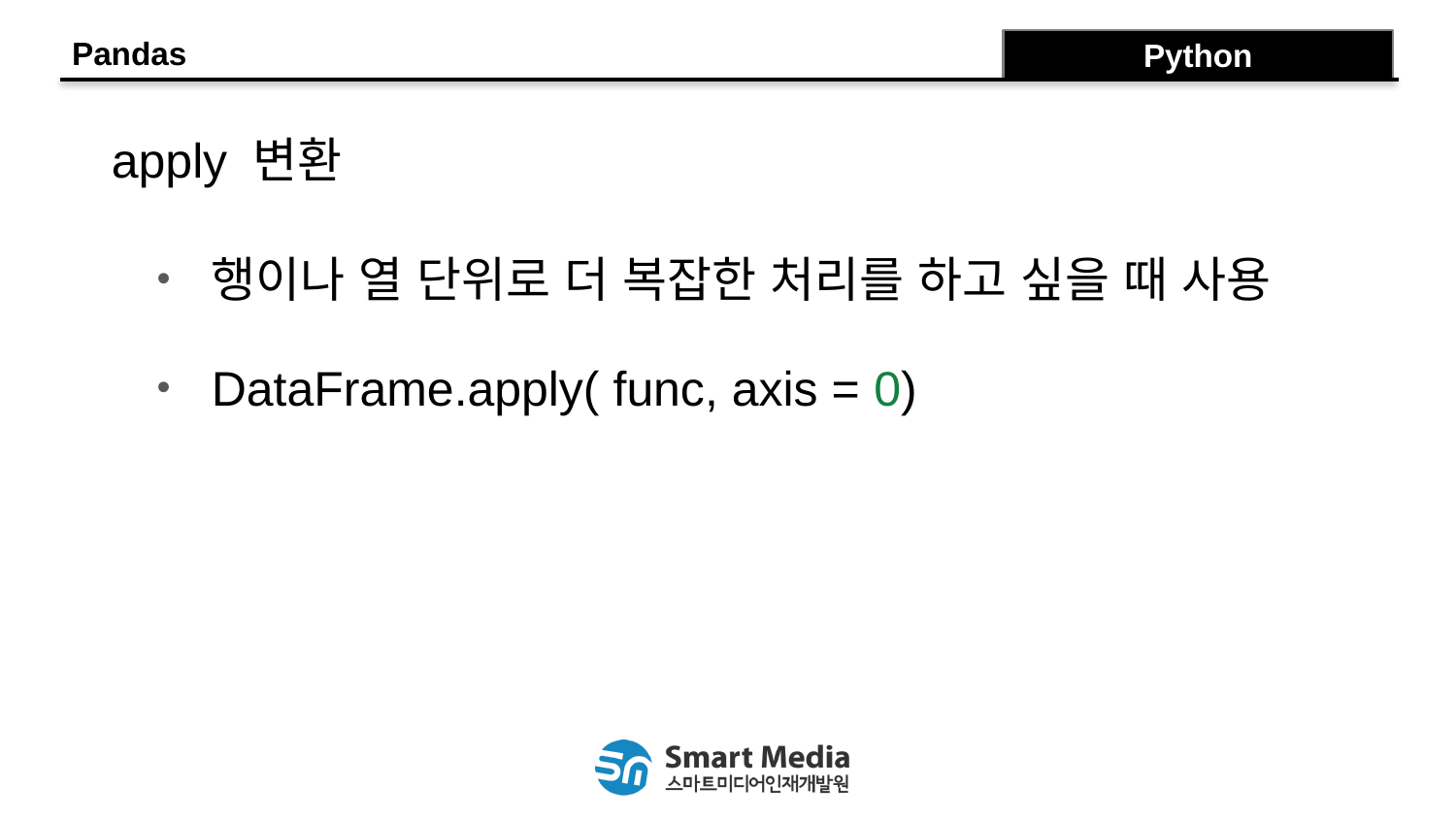

Pandas
Python
apply 변환
행이나 열 단위로 더 복잡한 처리를 하고 싶을 때 사용
DataFrame.apply( func, axis = 0)